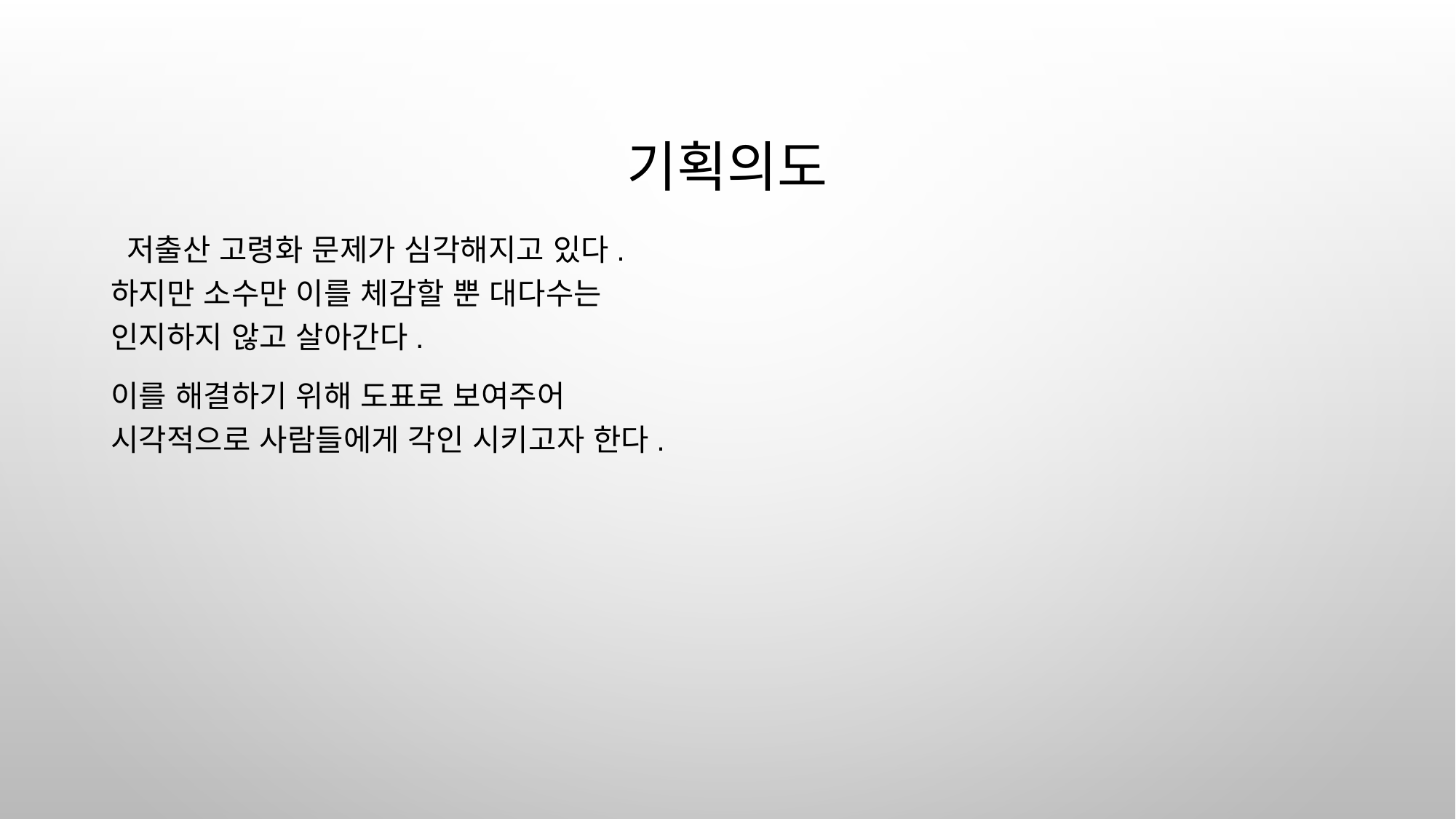

# 기획의도
 저출산 고령화 문제가 심각해지고 있다. 하지만 소수만 이를 체감할 뿐 대다수는 인지하지 않고 살아간다.
이를 해결하기 위해 도표로 보여주어 시각적으로 사람들에게 각인 시키고자 한다.